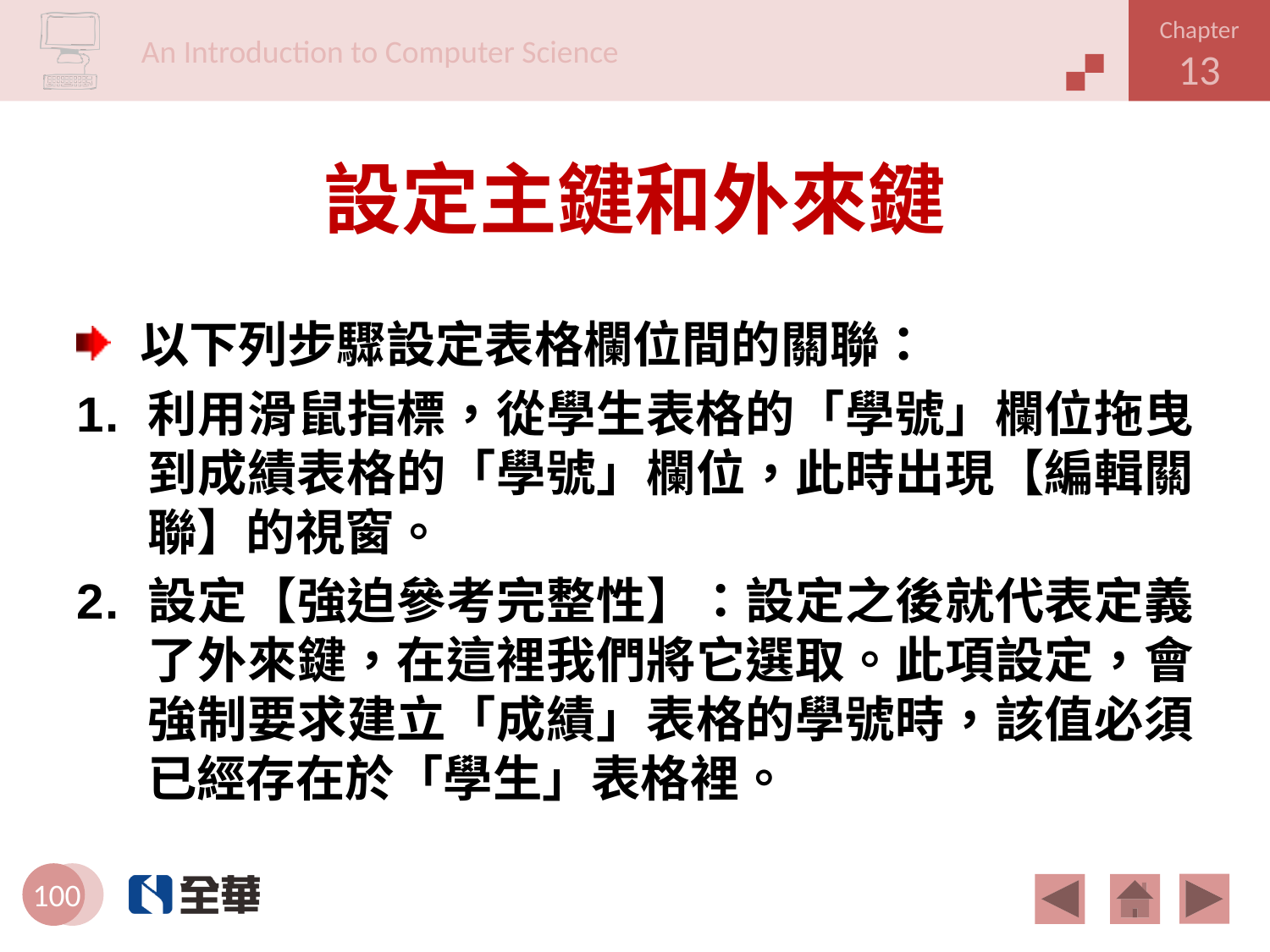

# 設定主鍵和外來鍵
以下列步驟設定表格欄位間的關聯：
利用滑鼠指標，從學生表格的「學號」欄位拖曳到成績表格的「學號」欄位，此時出現【編輯關聯】的視窗。
設定【強迫參考完整性】：設定之後就代表定義了外來鍵，在這裡我們將它選取。此項設定，會強制要求建立「成績」表格的學號時，該值必須已經存在於「學生」表格裡。